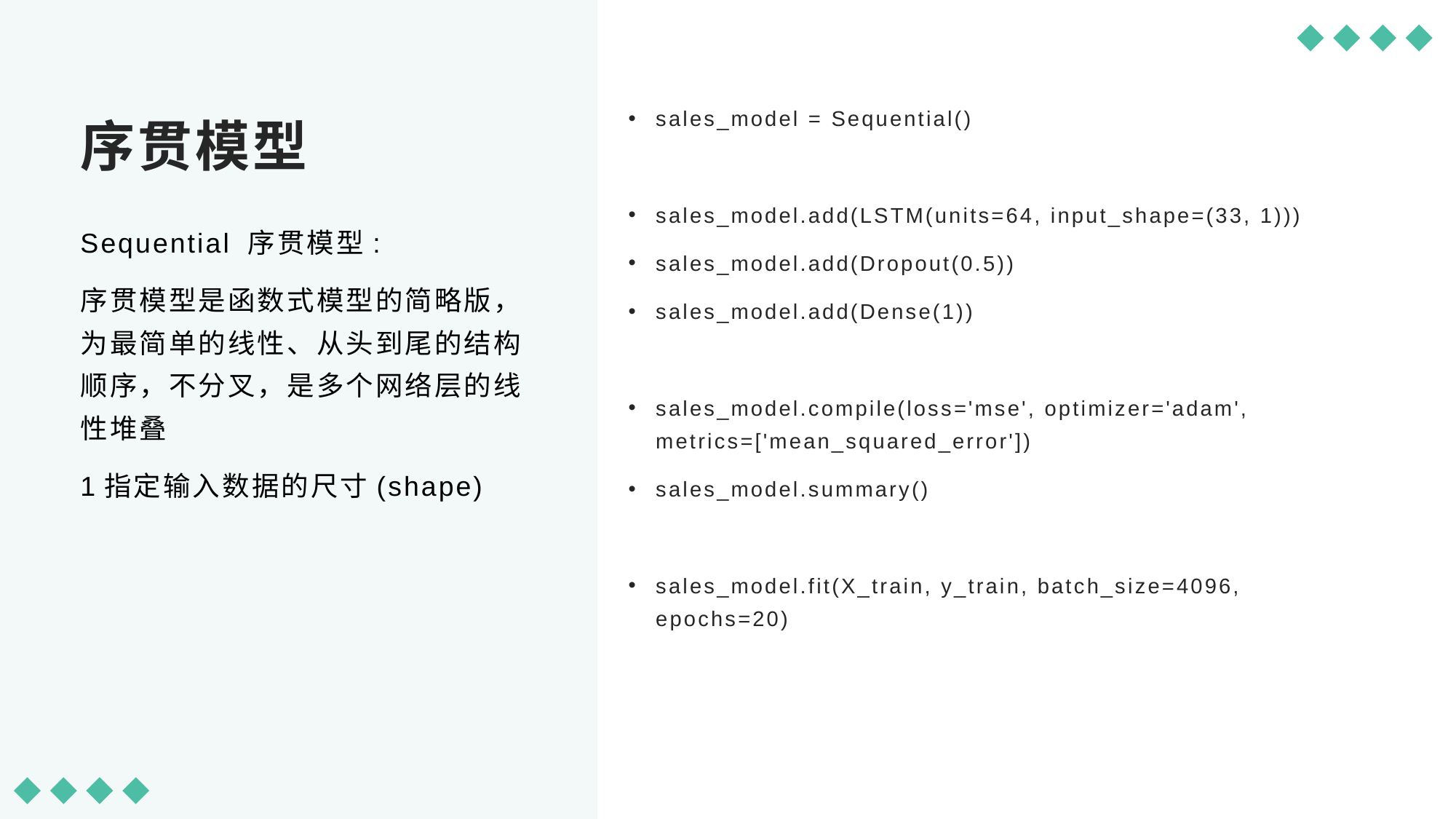

sales_model = Sequential()

sales_model.add(LSTM(units=64, input_shape=(33, 1)))
sales_model.add(Dropout(0.5))
sales_model.add(Dense(1))

sales_model.compile(loss='mse', optimizer='adam', metrics=['mean_squared_error'])
sales_model.summary()

sales_model.fit(X_train, y_train, batch_size=4096, epochs=20)
# 序贯模型
Sequential 序贯模型:
序贯模型是函数式模型的简略版，为最简单的线性、从头到尾的结构顺序，不分叉，是多个网络层的线性堆叠
1指定输入数据的尺寸(shape)